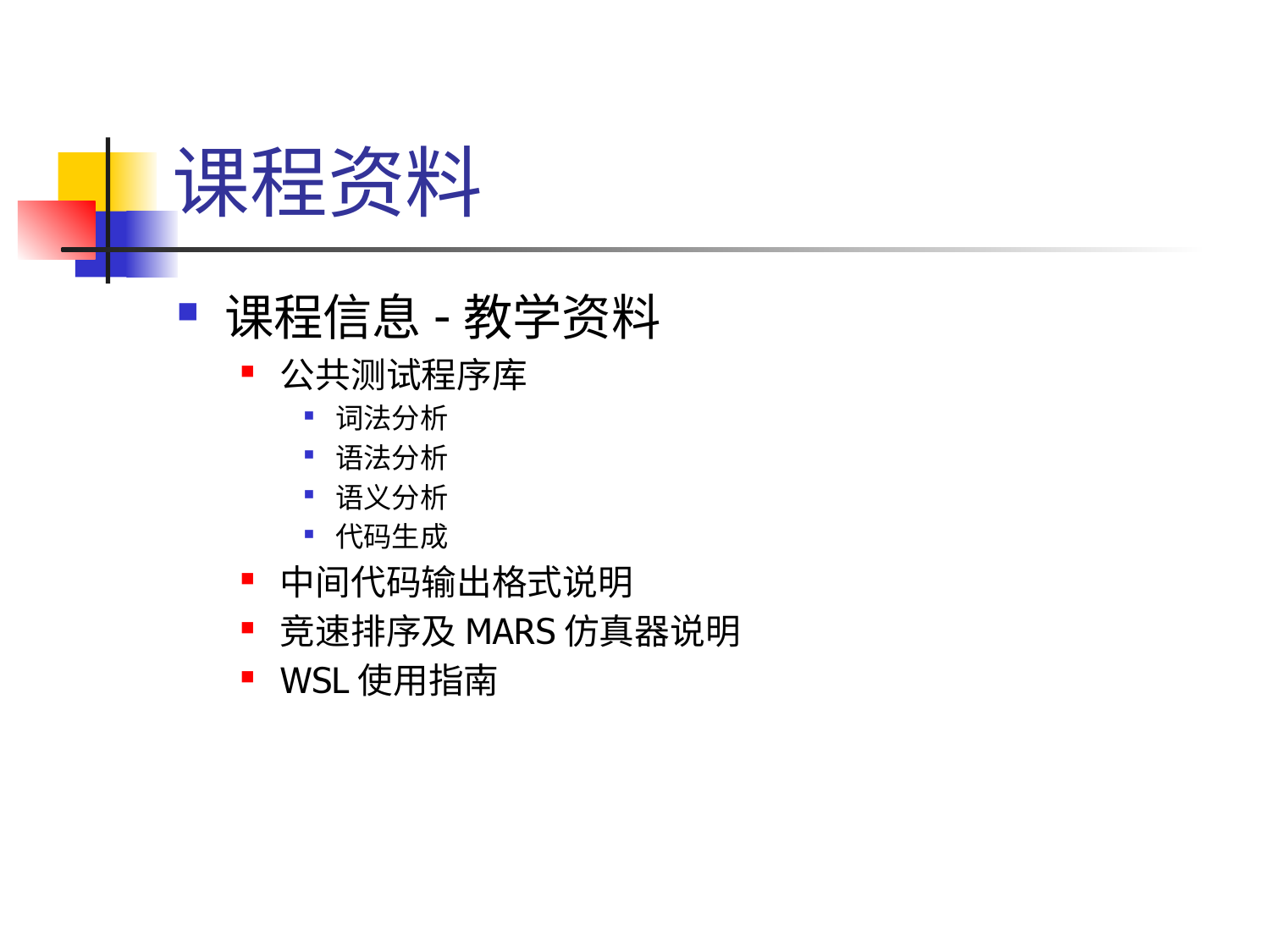

# 课程资料
课程信息-教学资料
公共测试程序库
词法分析
语法分析
语义分析
代码生成
中间代码输出格式说明
竞速排序及MARS仿真器说明
WSL使用指南